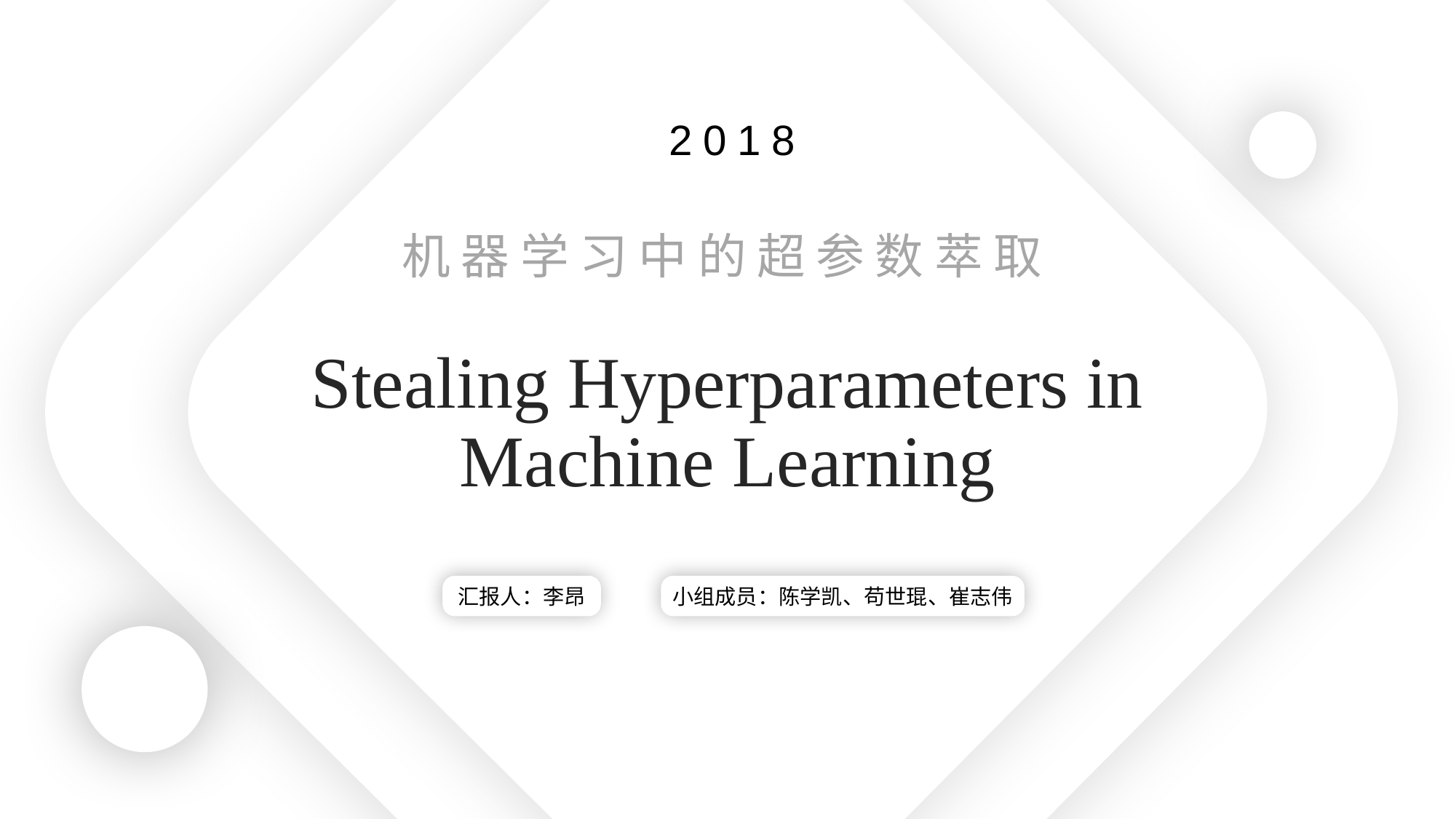

2018

机器学习中的超参数萃取
Stealing Hyperparameters in Machine Learning

汇报人：李昂

小组成员：陈学凯、苟世琨、崔志伟